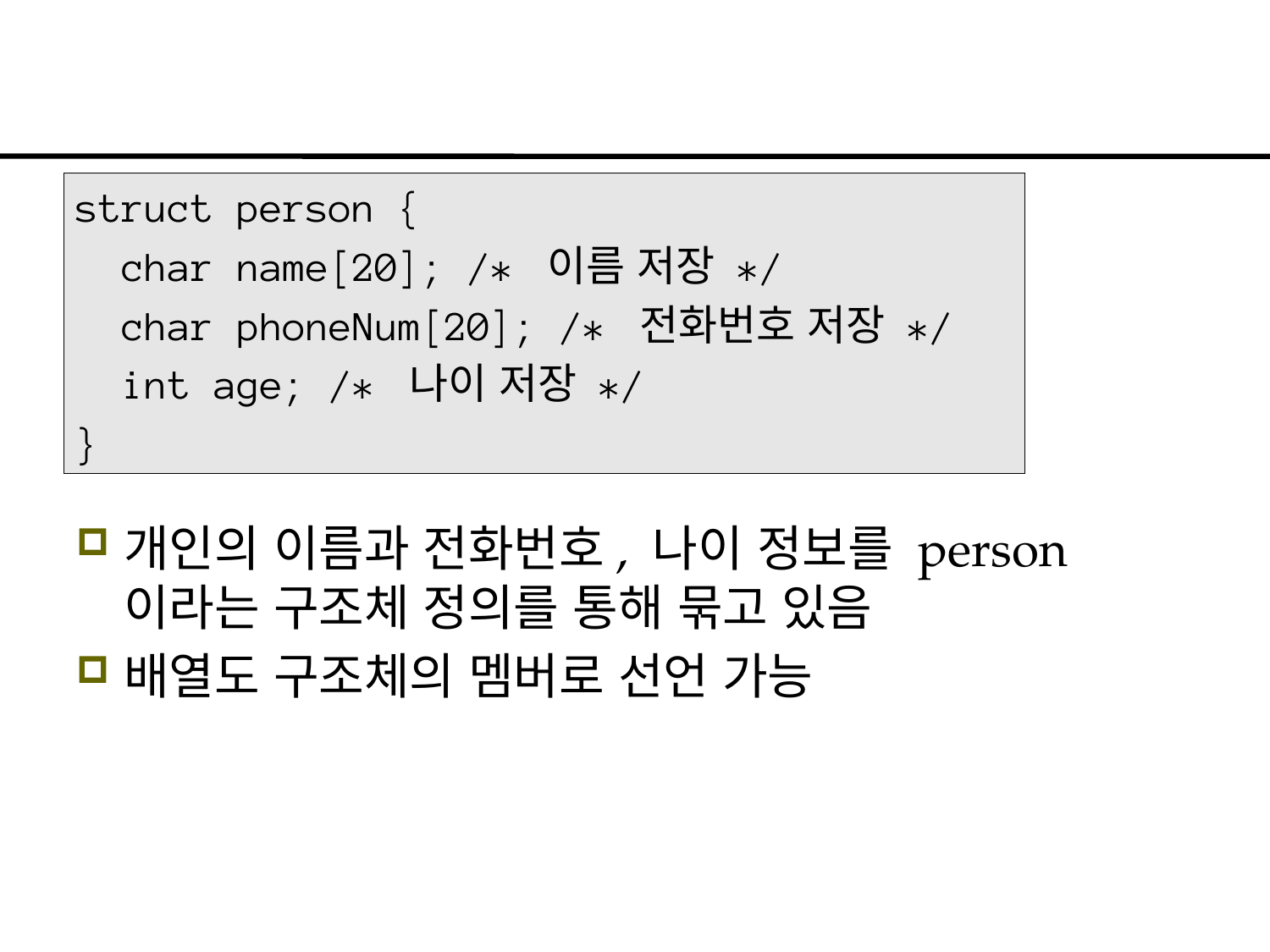

#
struct person {
  char name[20]; /* 이름 저장 */
  char phoneNum[20]; /* 전화번호 저장 */
  int age; /* 나이 저장 */
}
개인의 이름과 전화번호, 나이 정보를 person이라는 구조체 정의를 통해 묶고 있음
배열도 구조체의 멤버로 선언 가능